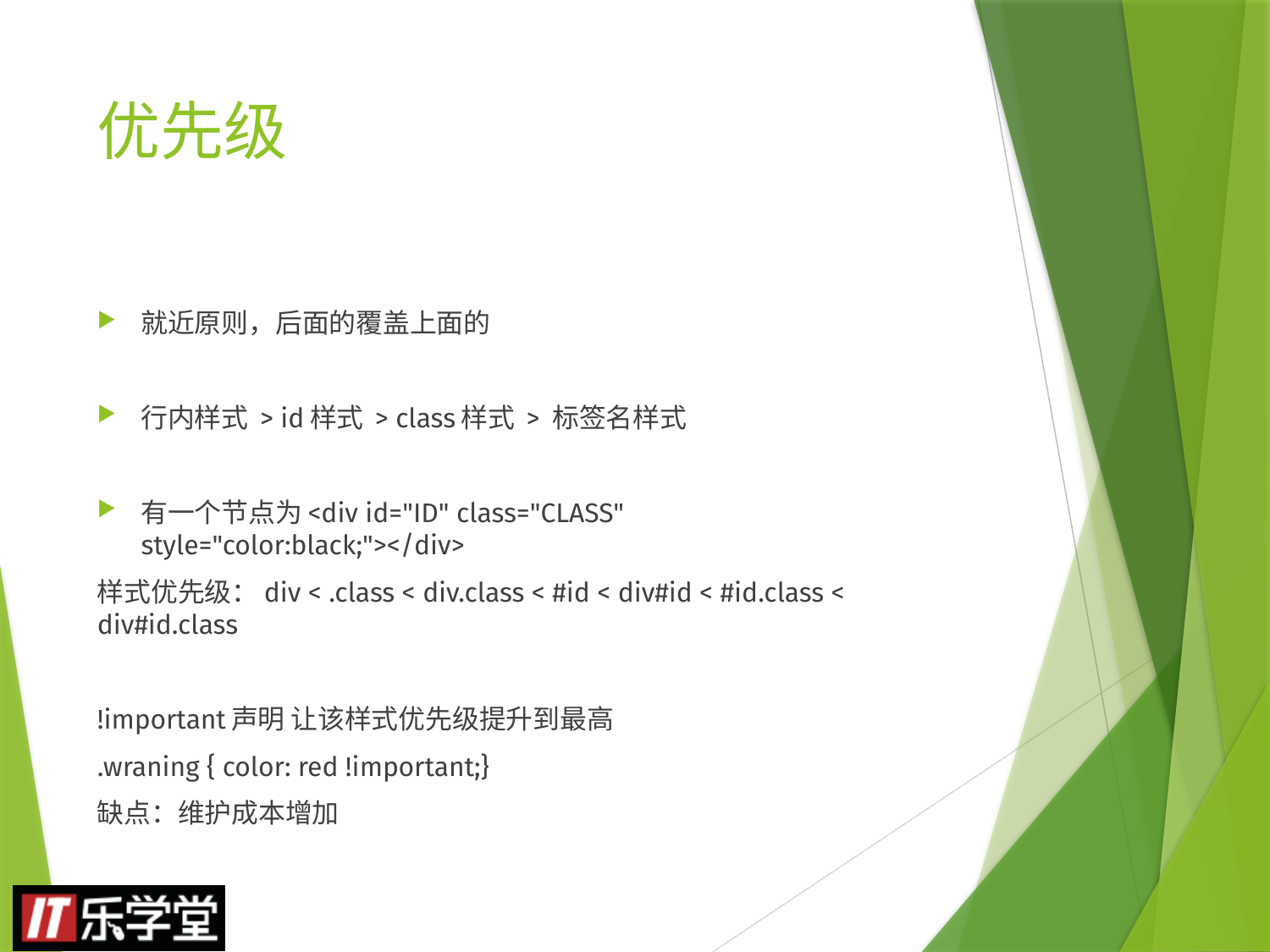

# 优先级
就近原则，后面的覆盖上面的

行内样式 > id样式 > class样式 > 标签名样式

有一个节点为<div id="ID" class="CLASS" style="color:black;"></div>
样式优先级：div < .class < div.class < #id < div#id < #id.class < div#id.class

!important声明 让该样式优先级提升到最高
.wraning { color: red !important;}
缺点：维护成本增加